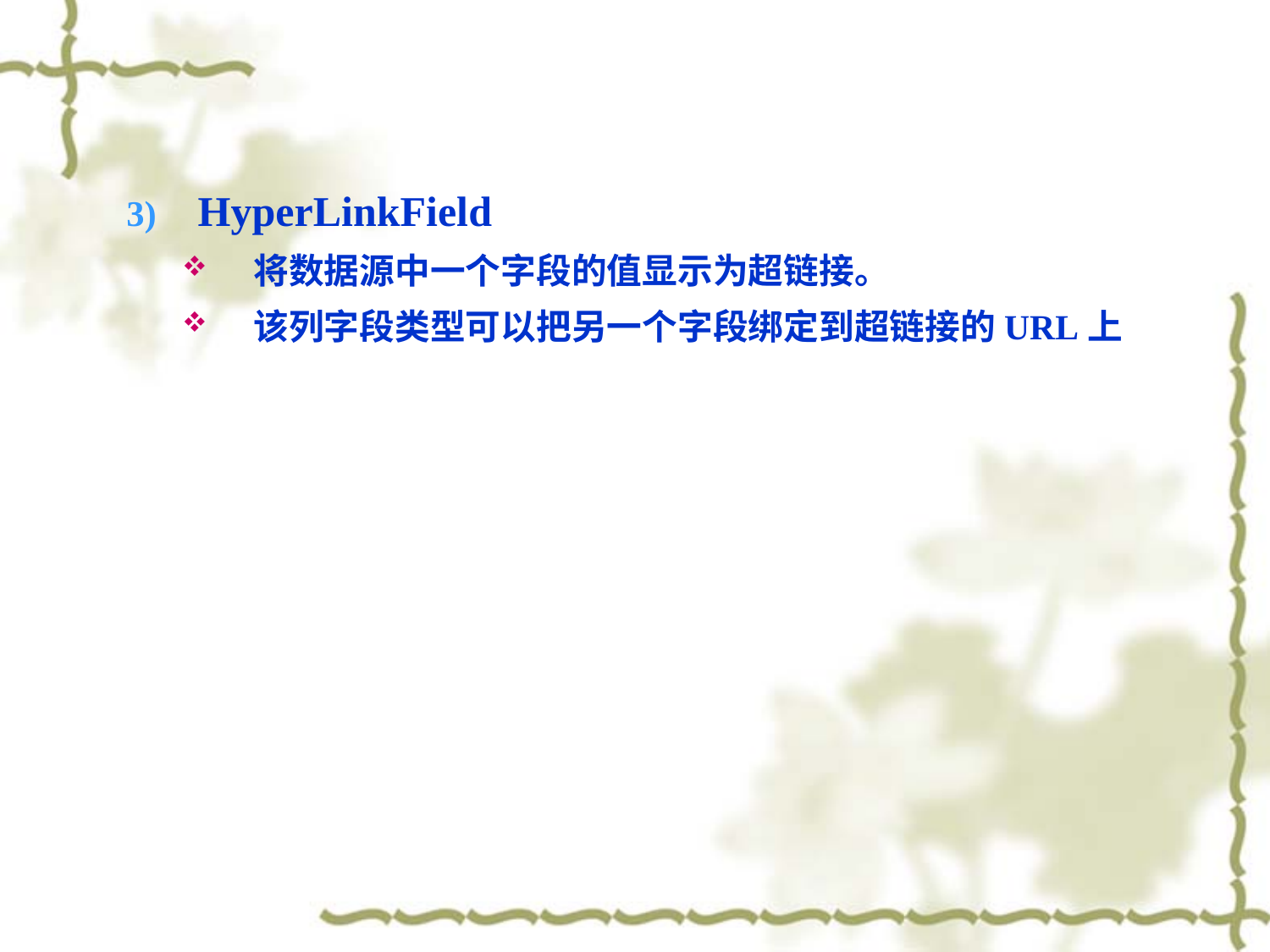

HyperLinkField
将数据源中一个字段的值显示为超链接。
该列字段类型可以把另一个字段绑定到超链接的URL上